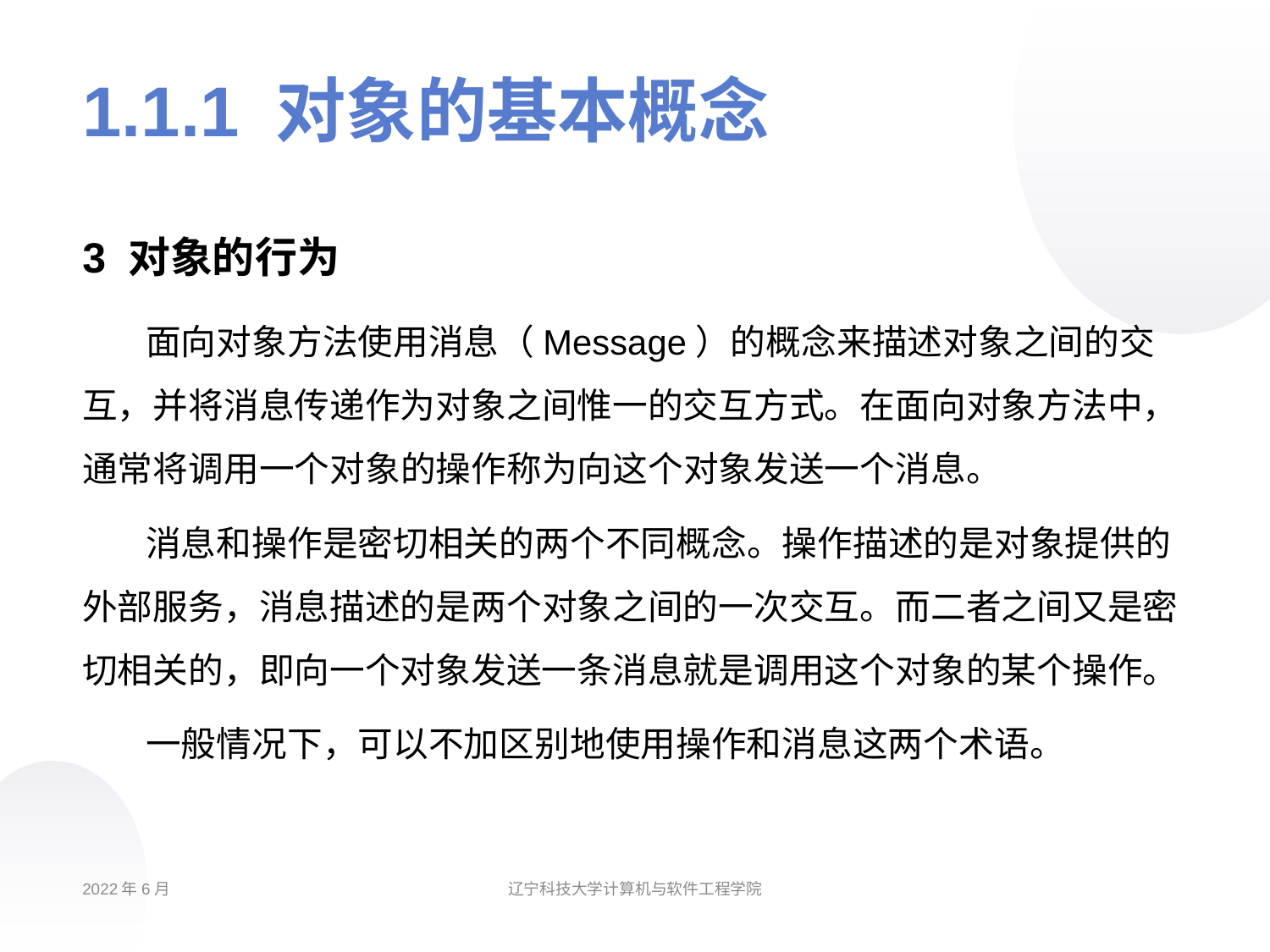

# 1.1.1 对象的基本概念
3 对象的行为
面向对象方法使用消息（Message）的概念来描述对象之间的交互，并将消息传递作为对象之间惟一的交互方式。在面向对象方法中，通常将调用一个对象的操作称为向这个对象发送一个消息。
消息和操作是密切相关的两个不同概念。操作描述的是对象提供的外部服务，消息描述的是两个对象之间的一次交互。而二者之间又是密切相关的，即向一个对象发送一条消息就是调用这个对象的某个操作。
一般情况下，可以不加区别地使用操作和消息这两个术语。

2022年6月
辽宁科技大学计算机与软件工程学院
15